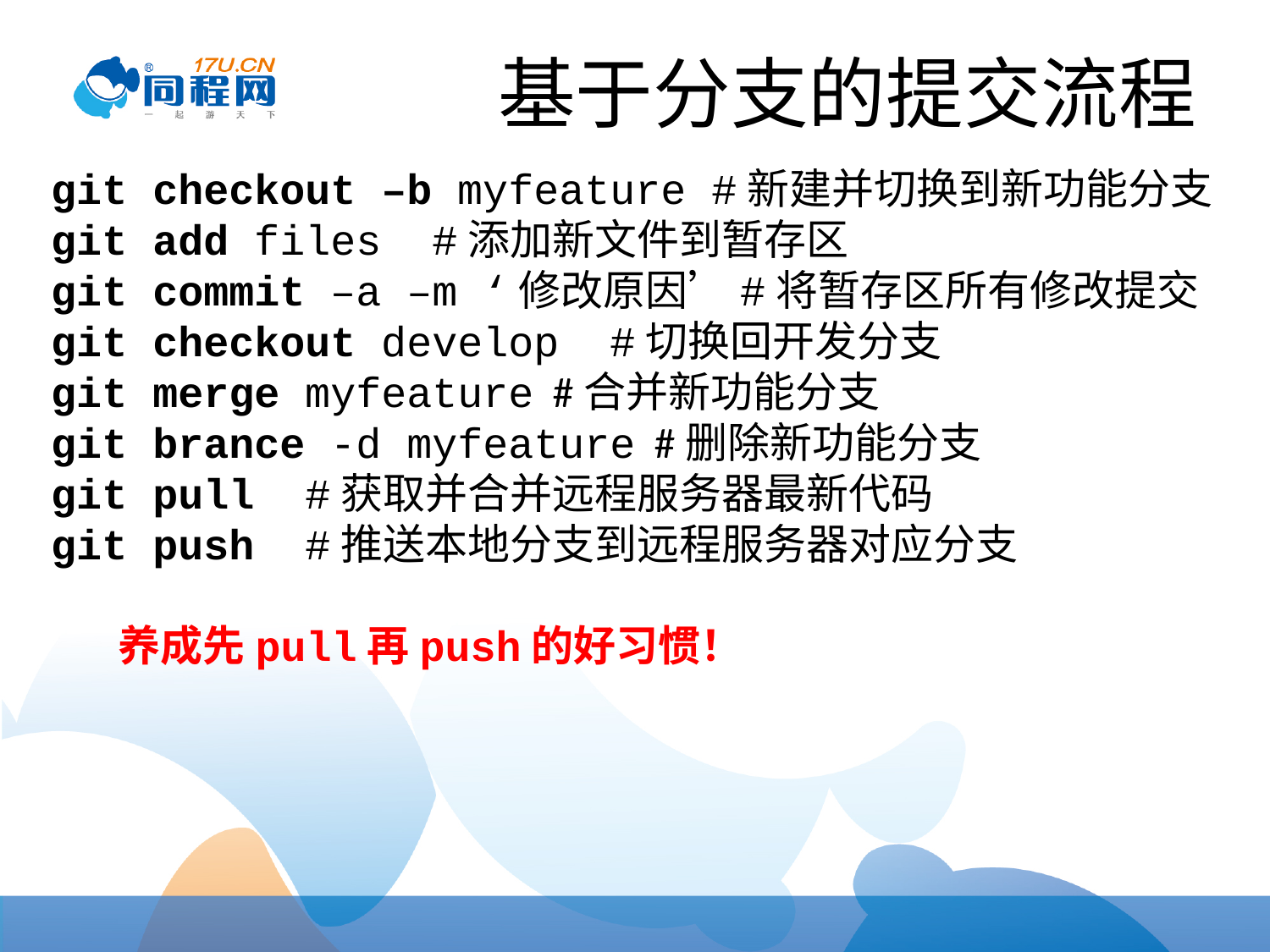

# 基于分支的提交流程
git checkout –b myfeature #新建并切换到新功能分支
git add files  #添加新文件到暂存区
git commit –a –m ‘修改原因’#将暂存区所有修改提交
git checkout develop  #切换回开发分支
git merge myfeature  #合并新功能分支
git brance -d myfeature  #删除新功能分支
git pull  #获取并合并远程服务器最新代码
git push  #推送本地分支到远程服务器对应分支

      养成先pull再push的好习惯！